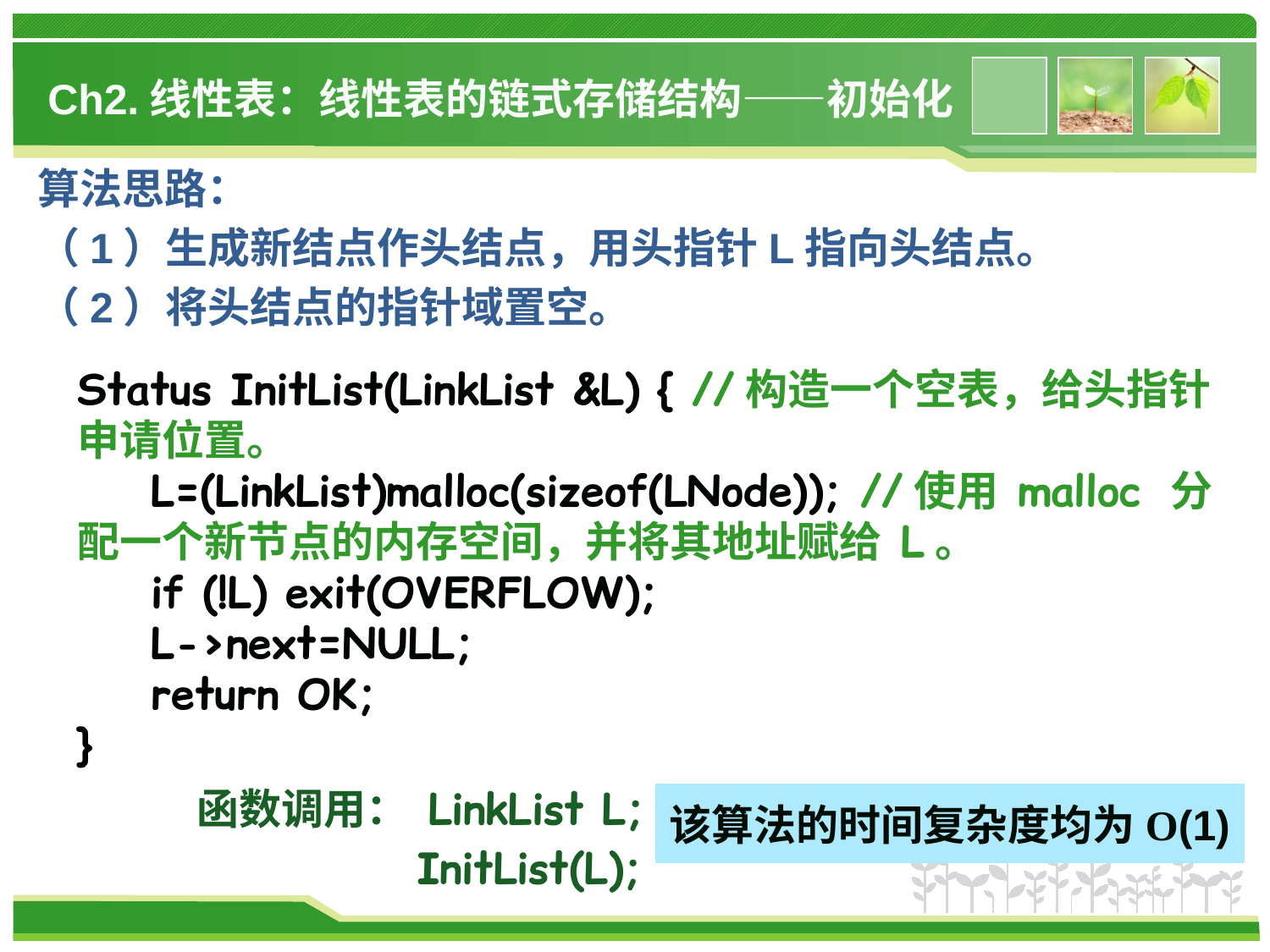

# Ch2.线性表：线性表的链式存储结构——初始化
算法思路：
（1）生成新结点作头结点，用头指针L指向头结点。
（2）将头结点的指针域置空。
Status InitList(LinkList &L) { //构造一个空表，给头指针申请位置。
    L=(LinkList)malloc(sizeof(LNode)); //使用 malloc 分配一个新节点的内存空间，并将其地址赋给 L。
    if (!L) exit(OVERFLOW);
    L->next=NULL;
    return OK;
}
 函数调用： LinkList L;
             InitList(L);
该算法的时间复杂度均为O(1)